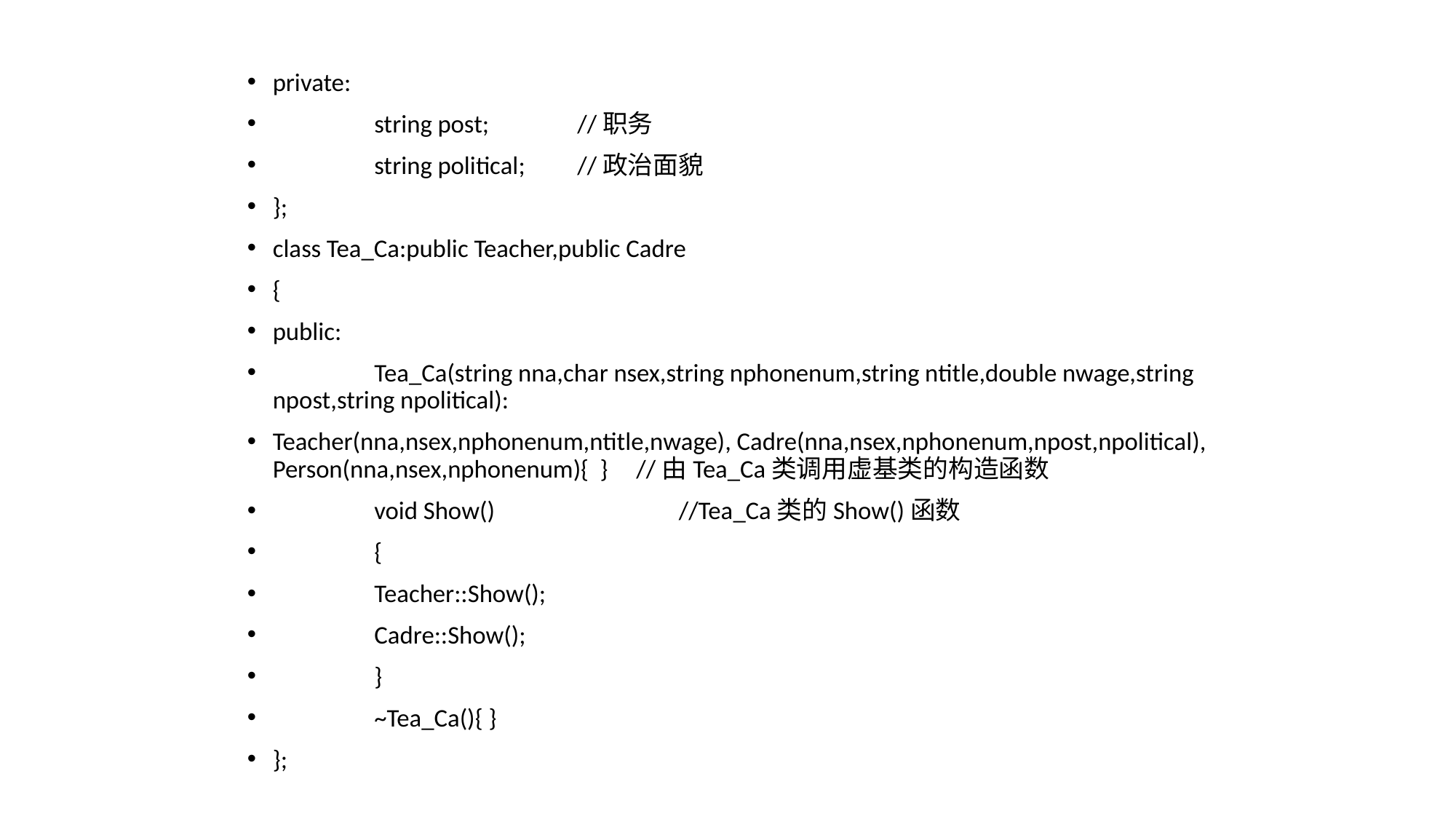

private:
	string post;        	//职务
	string political;  	//政治面貌
};
class Tea_Ca:public Teacher,public Cadre
{
public:
	Tea_Ca(string nna,char nsex,string nphonenum,string ntitle,double nwage,string npost,string npolitical):
Teacher(nna,nsex,nphonenum,ntitle,nwage), Cadre(nna,nsex,nphonenum,npost,npolitical), Person(nna,nsex,nphonenum){  }     //由Tea_Ca类调用虚基类的构造函数
 	void Show()                     		//Tea_Ca类的Show()函数
	{
		Teacher::Show();
		Cadre::Show();
	}
	~Tea_Ca(){ }
};